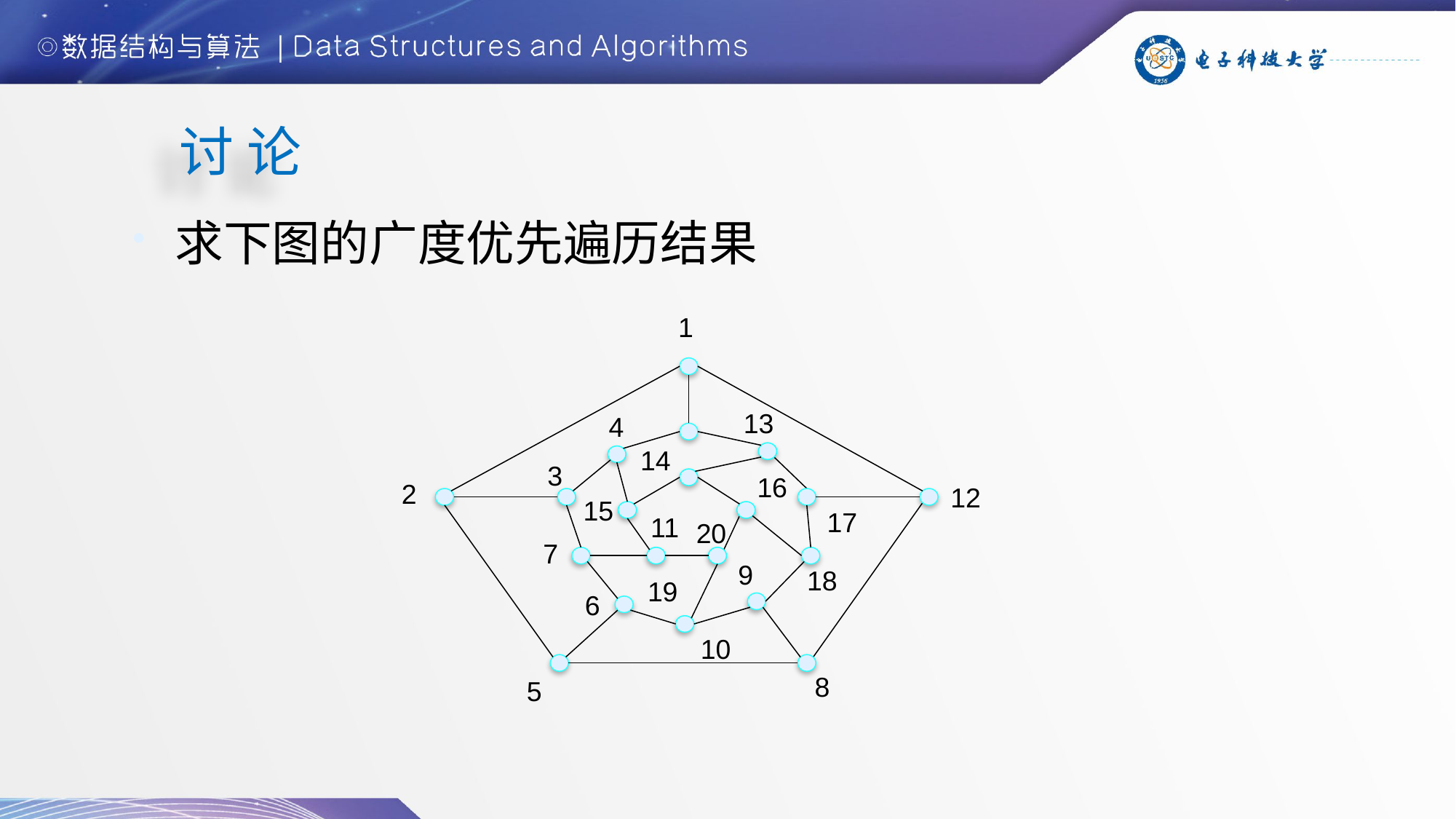

# 讨 论
求下图的广度优先遍历结果
1

13
4
14
3
16
2
12
15
17
11
20
7
9
18
19
6
10
8
5